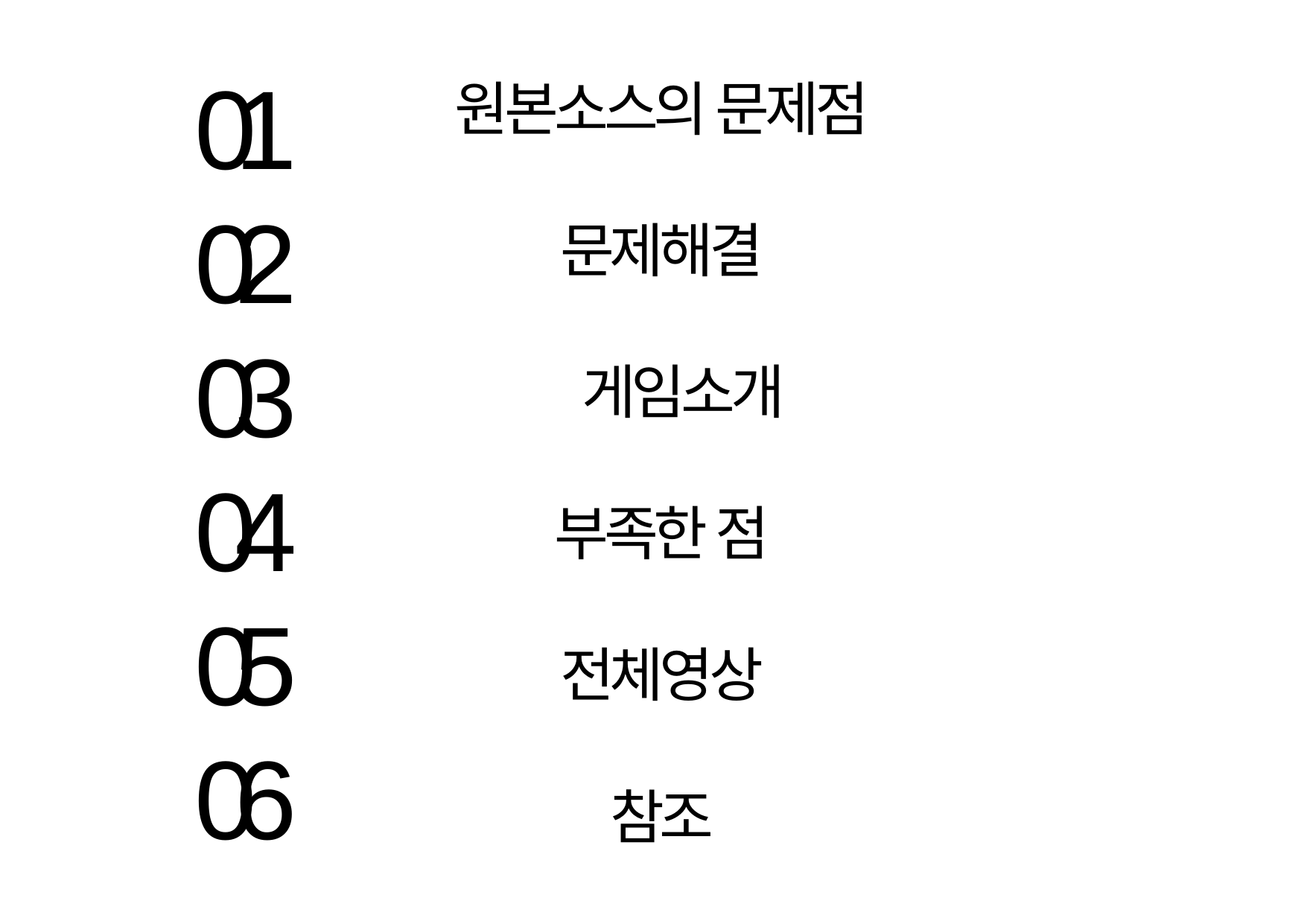

01
02
03
04
05
06
원본소스의 문제점

문제해결

  게임소개

부족한 점

전체영상

참조